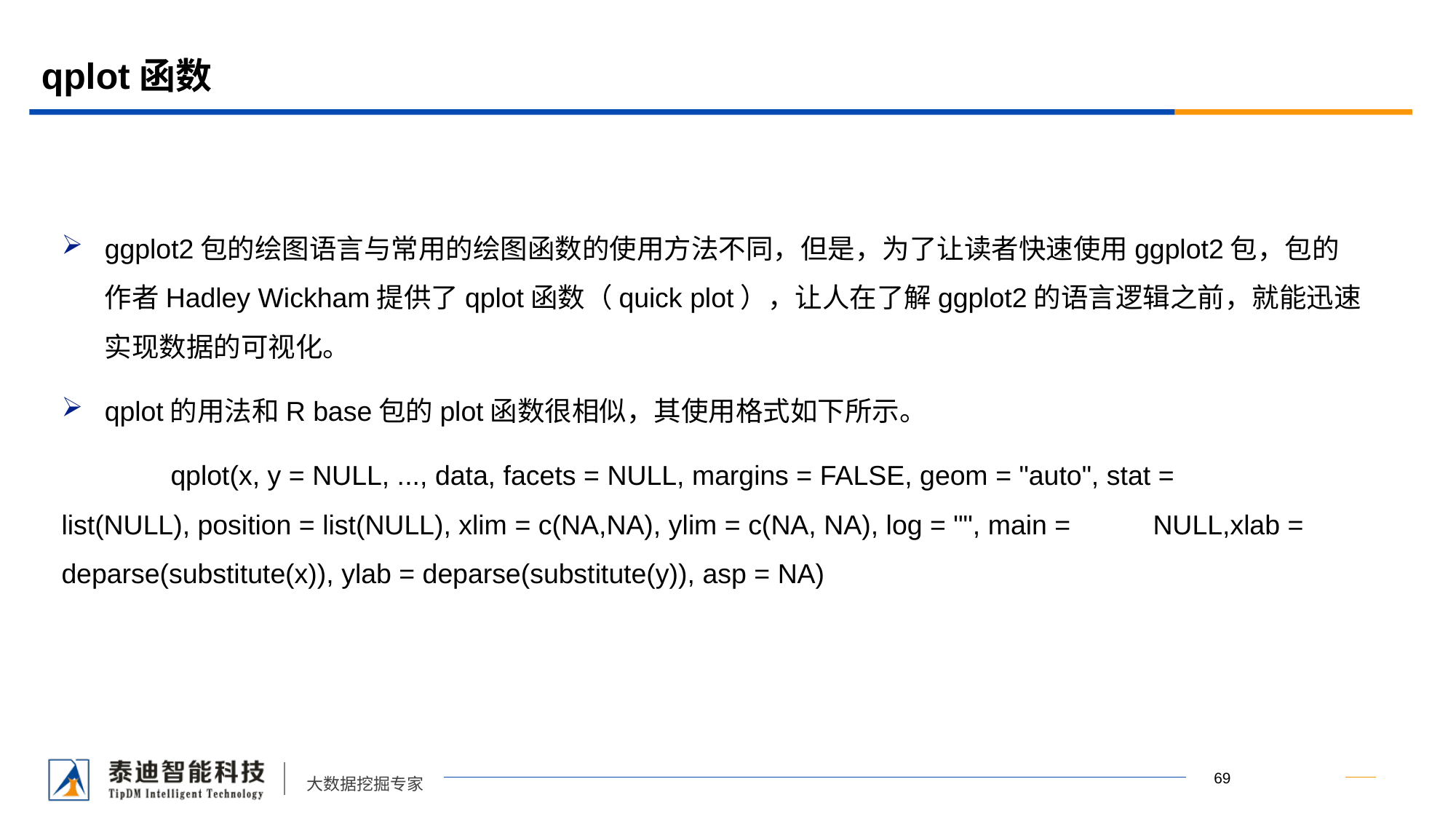

# qplot函数

ggplot2包的绘图语言与常用的绘图函数的使用方法不同，但是，为了让读者快速使用ggplot2包，包的作者Hadley Wickham提供了qplot函数（quick plot），让人在了解ggplot2的语言逻辑之前，就能迅速实现数据的可视化。
qplot的用法和R base包的plot函数很相似，其使用格式如下所示。
	qplot(x, y = NULL, ..., data, facets = NULL, margins = FALSE, geom = "auto", stat =	list(NULL), position = list(NULL), xlim = c(NA,NA), ylim = c(NA, NA), log = "", main = 	NULL,xlab = deparse(substitute(x)), ylab = deparse(substitute(y)), asp = NA)